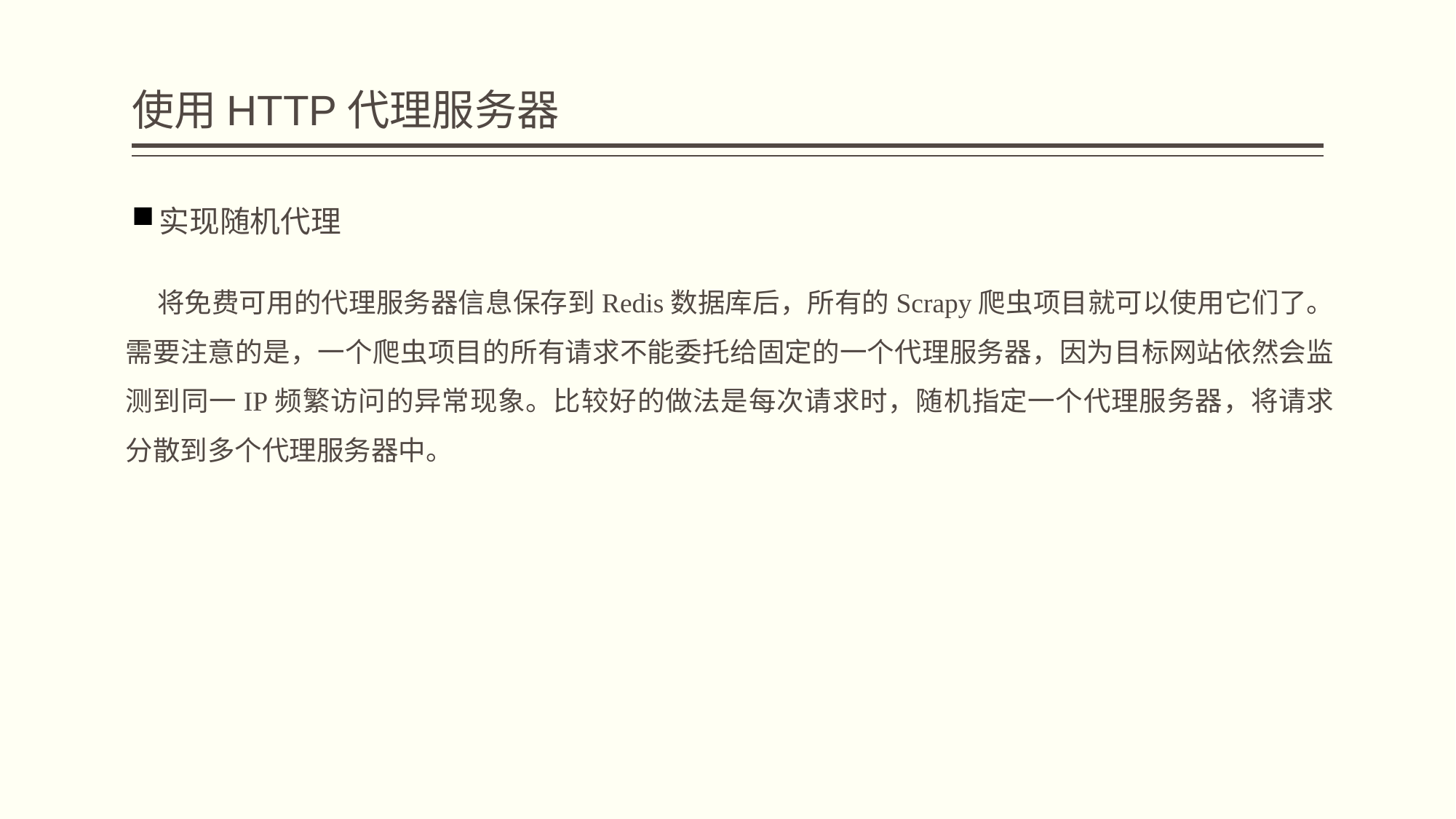

# 使用HTTP代理服务器
实现随机代理
将免费可用的代理服务器信息保存到Redis数据库后，所有的Scrapy爬虫项目就可以使用它们了。需要注意的是，一个爬虫项目的所有请求不能委托给固定的一个代理服务器，因为目标网站依然会监测到同一IP频繁访问的异常现象。比较好的做法是每次请求时，随机指定一个代理服务器，将请求分散到多个代理服务器中。